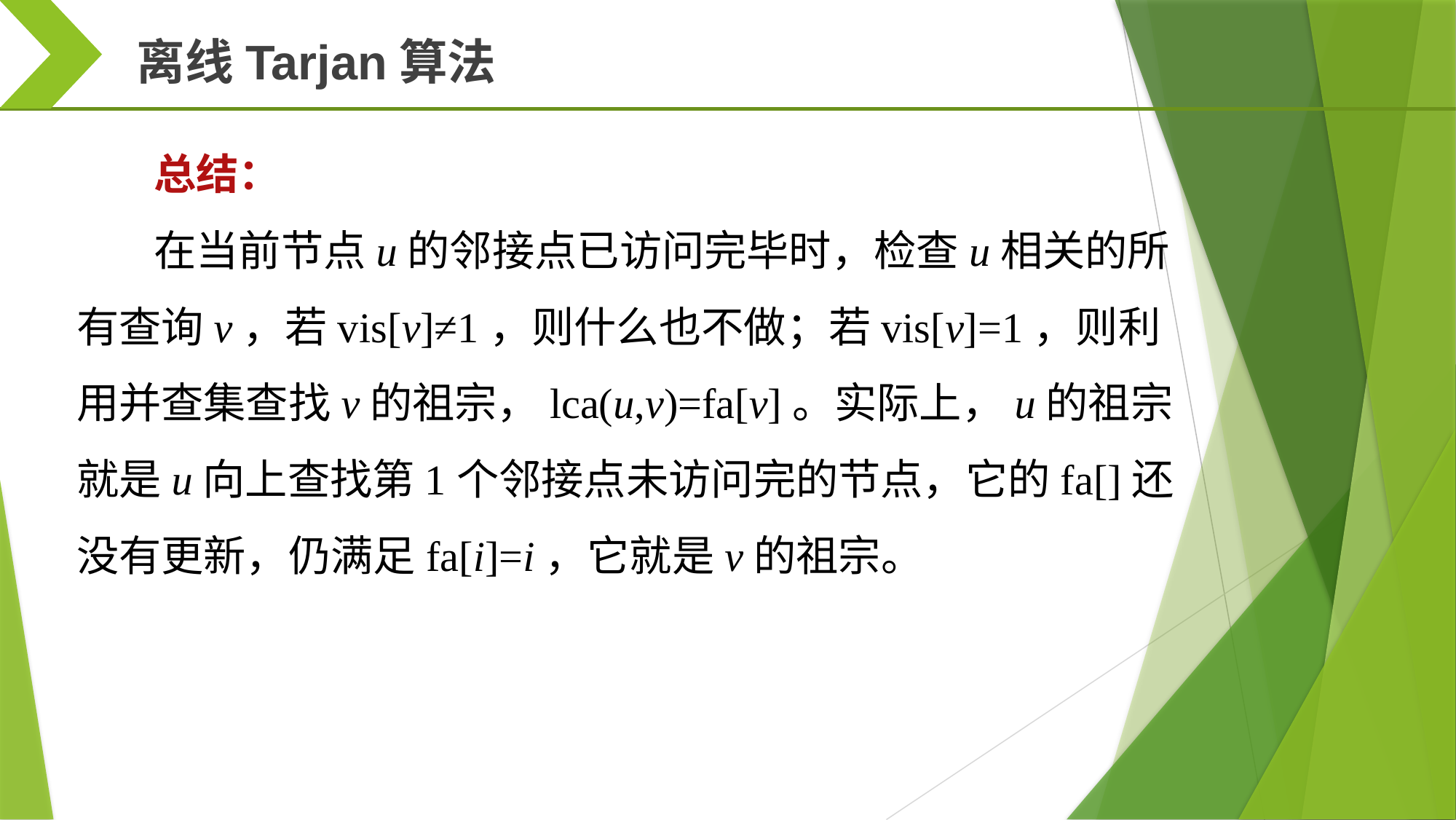

离线Tarjan算法
总结：
在当前节点u的邻接点已访问完毕时，检查u相关的所有查询v，若vis[v]≠1，则什么也不做；若vis[v]=1，则利用并查集查找v的祖宗，lca(u,v)=fa[v]。实际上，u的祖宗就是u向上查找第1个邻接点未访问完的节点，它的fa[]还没有更新，仍满足fa[i]=i，它就是v的祖宗。